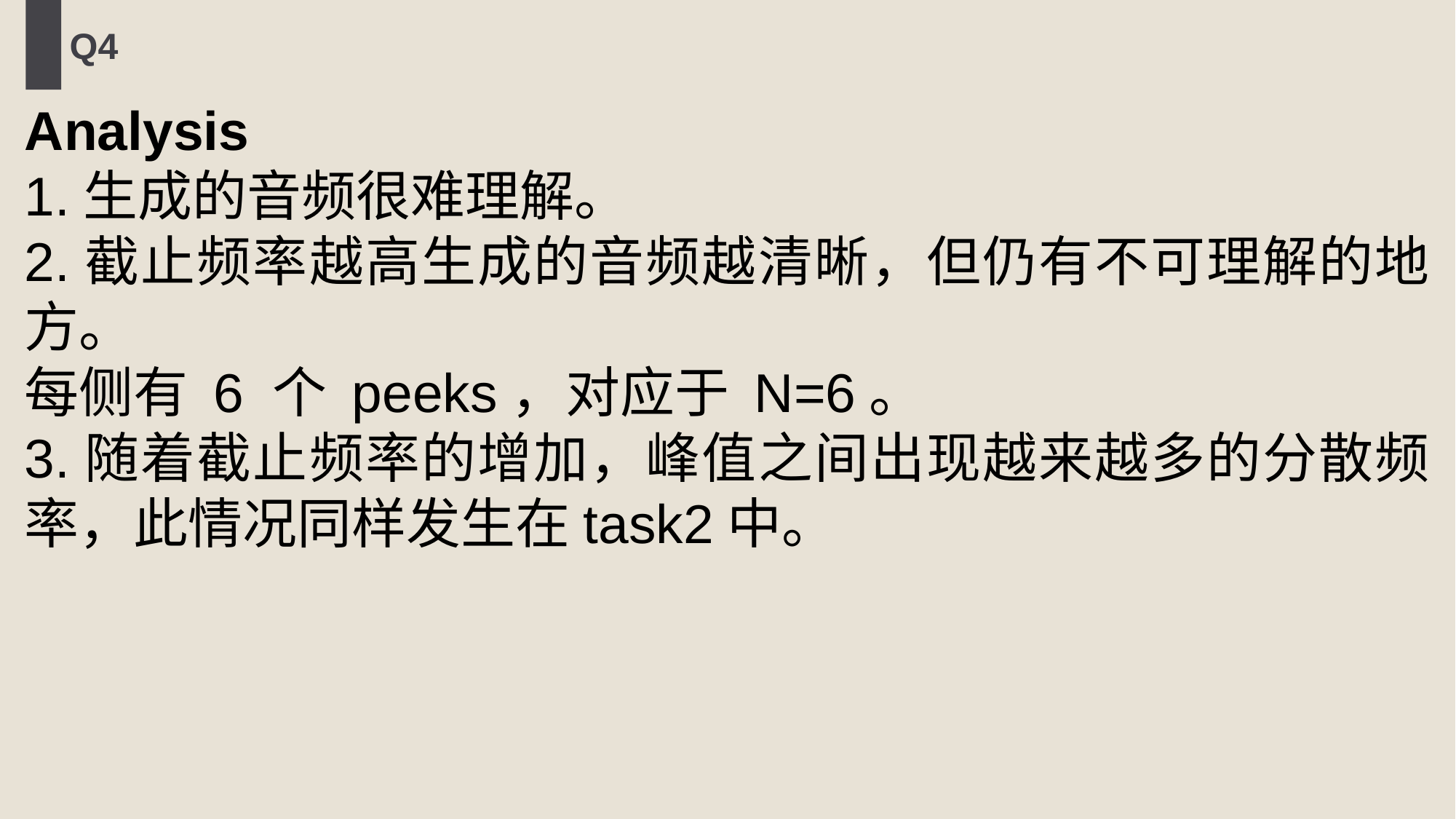

Q4
Analysis
1.生成的音频很难理解。
2.截止频率越高生成的音频越清晰，但仍有不可理解的地方。
每侧有 6 个 peeks，对应于 N=6。
3.随着截止频率的增加，峰值之间出现越来越多的分散频率，此情况同样发生在task2中。